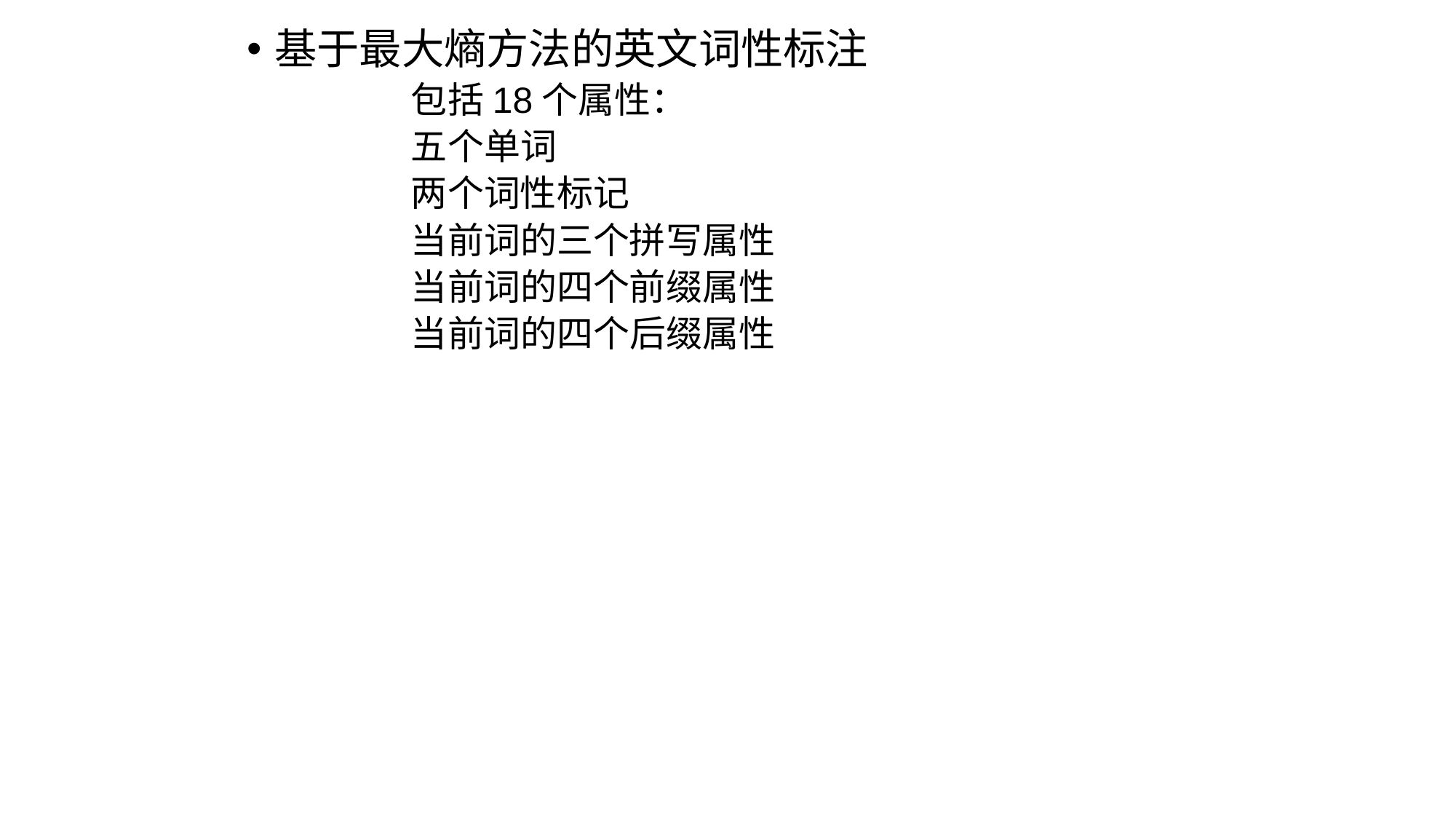

基于最大熵方法的英文词性标注
	包括18个属性：
	五个单词
	两个词性标记
	当前词的三个拼写属性
	当前词的四个前缀属性
	当前词的四个后缀属性